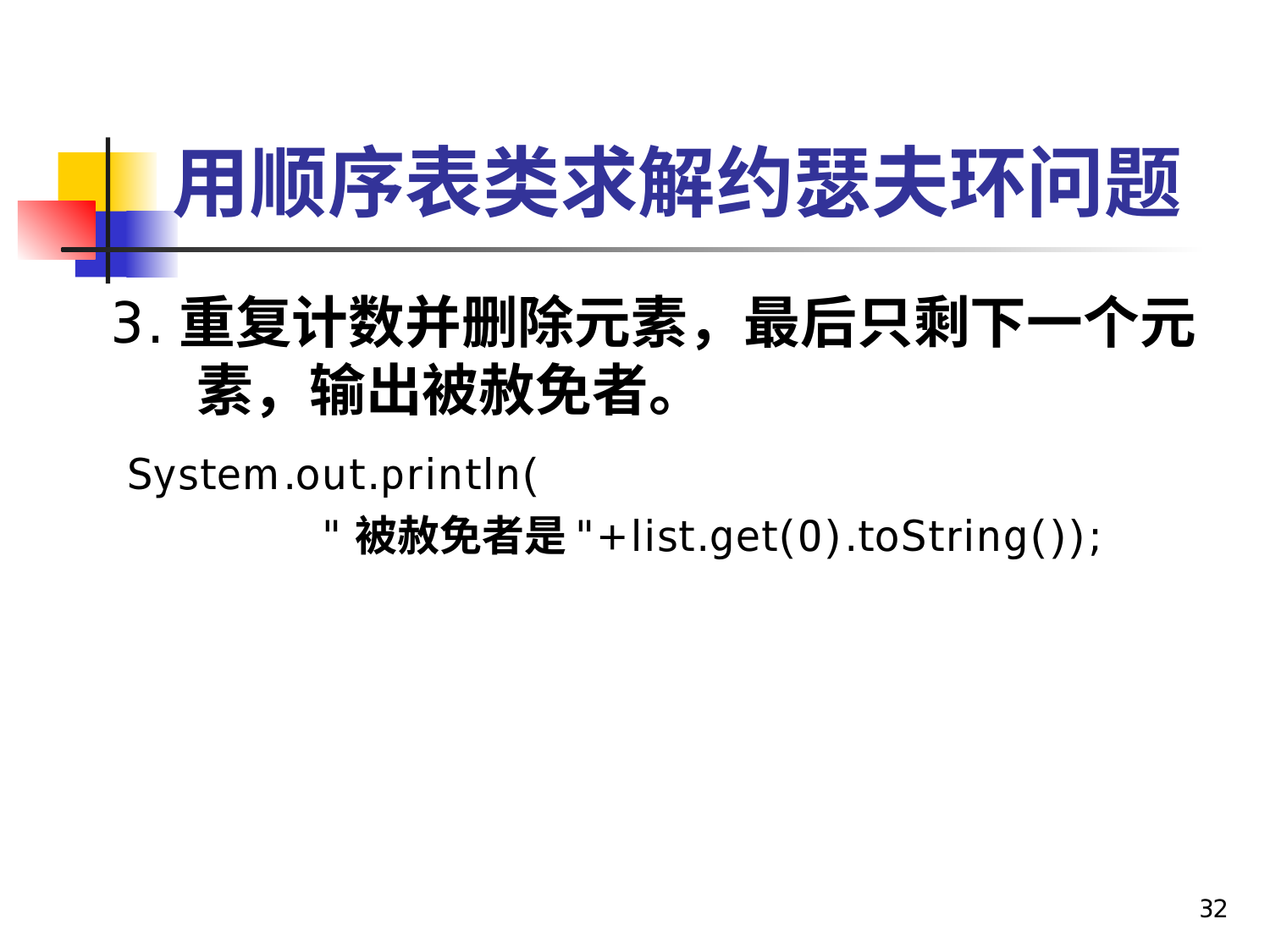

# 用顺序表类求解约瑟夫环问题
3.重复计数并删除元素，最后只剩下一个元素，输出被赦免者。
 System.out.println(
                 "被赦免者是"+list.get(0).toString());

32